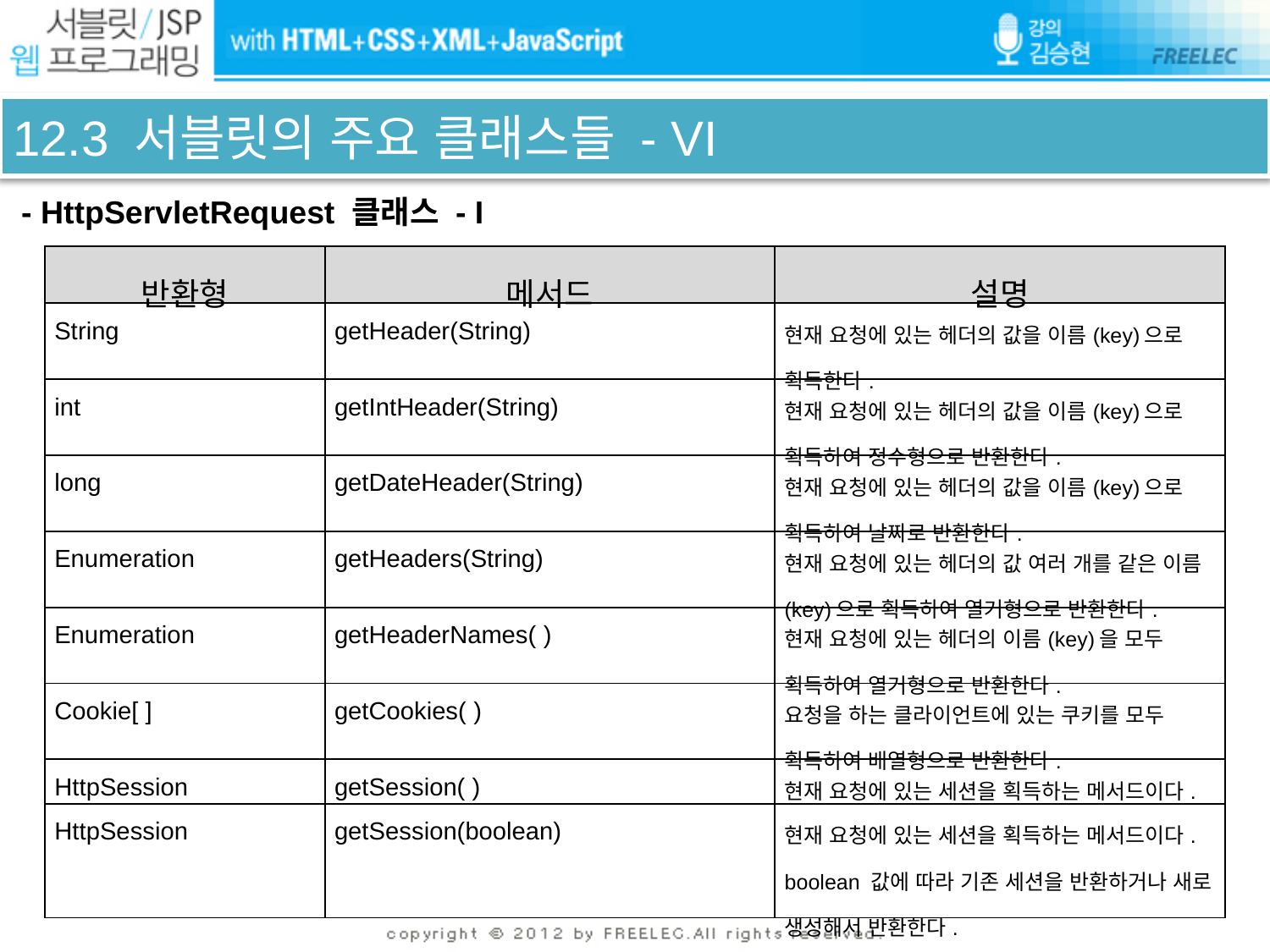

# 12.3 서블릿의 주요 클래스들 - VI
 - HttpServletRequest 클래스 - I
| 반환형 | 메서드 | 설명 |
| --- | --- | --- |
| String | getHeader(String) | 현재 요청에 있는 헤더의 값을 이름(key)으로 획득한다. |
| int | getIntHeader(String) | 현재 요청에 있는 헤더의 값을 이름(key)으로 획득하여 정수형으로 반환한다. |
| long | getDateHeader(String) | 현재 요청에 있는 헤더의 값을 이름(key)으로 획득하여 날짜로 반환한다. |
| Enumeration | getHeaders(String) | 현재 요청에 있는 헤더의 값 여러 개를 같은 이름(key)으로 획득하여 열거형으로 반환한다. |
| Enumeration | getHeaderNames( ) | 현재 요청에 있는 헤더의 이름(key)을 모두 획득하여 열거형으로 반환한다. |
| Cookie[ ] | getCookies( ) | 요청을 하는 클라이언트에 있는 쿠키를 모두 획득하여 배열형으로 반환한다. |
| HttpSession | getSession( ) | 현재 요청에 있는 세션을 획득하는 메서드이다. |
| HttpSession | getSession(boolean) | 현재 요청에 있는 세션을 획득하는 메서드이다. boolean 값에 따라 기존 세션을 반환하거나 새로 생성해서 반환한다. |